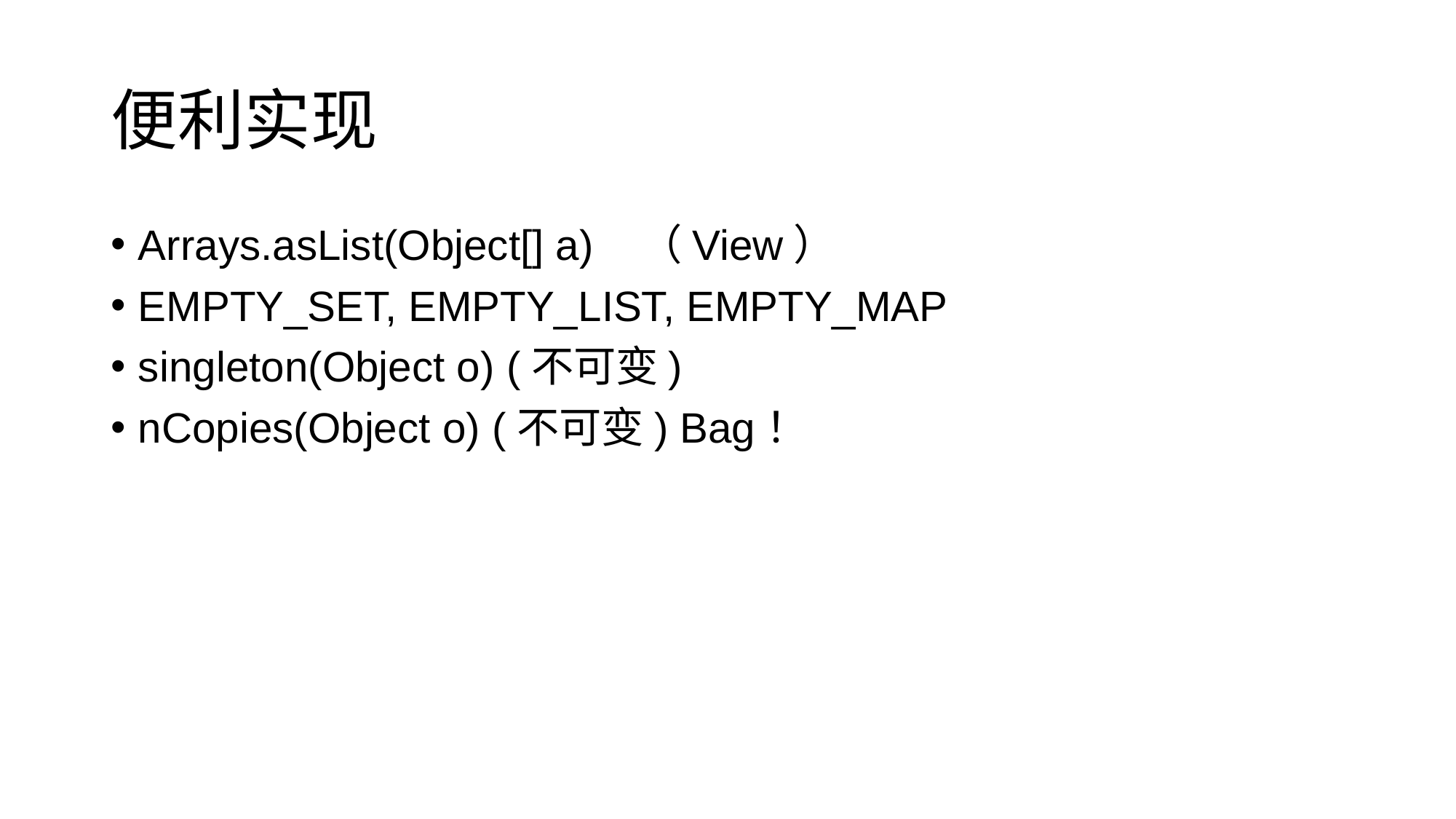

# 便利实现
Arrays.asList(Object[] a)   （View）
EMPTY_SET, EMPTY_LIST, EMPTY_MAP
singleton(Object o) (不可变)
nCopies(Object o) (不可变) Bag！